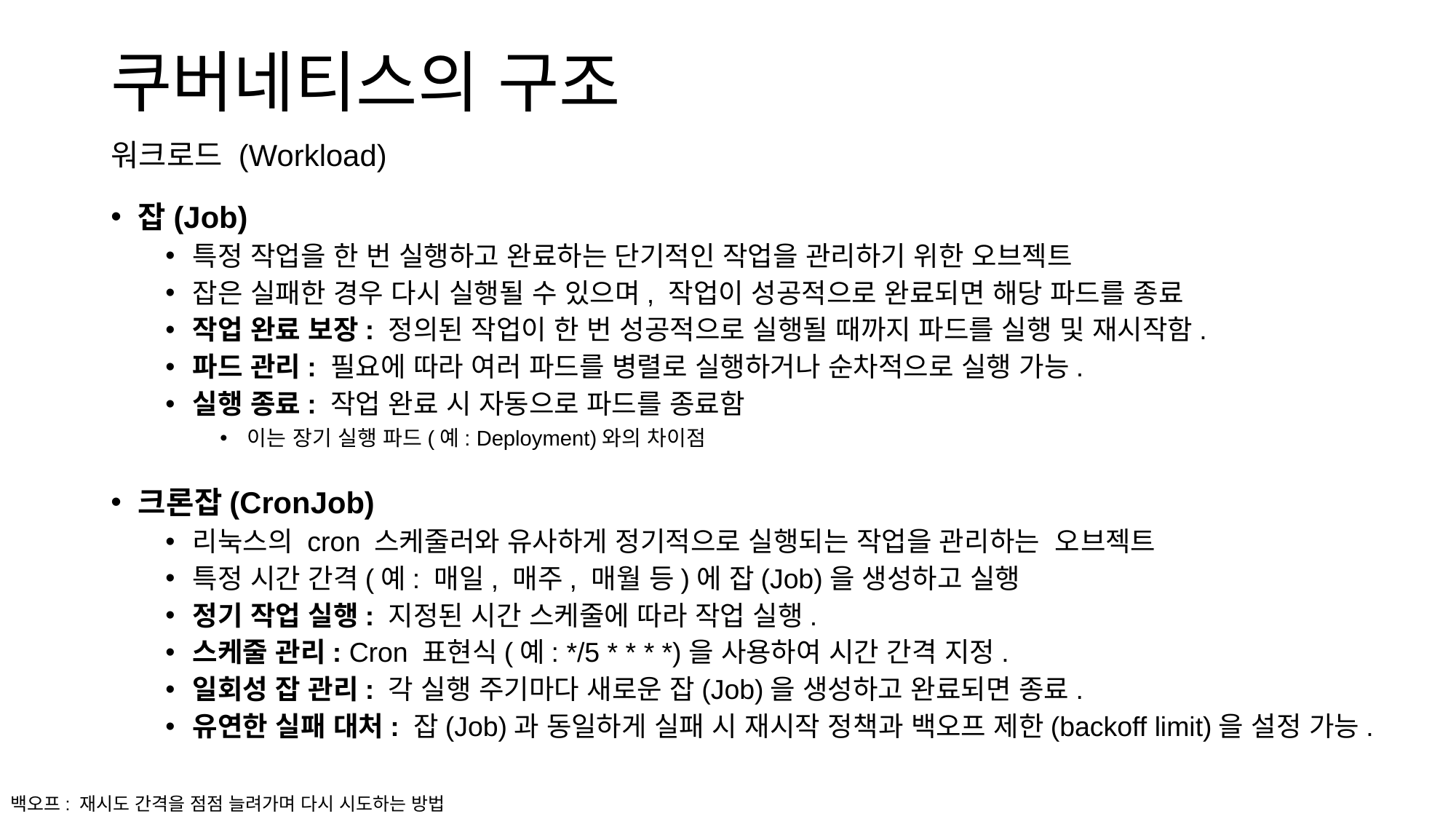

쿠버네티스의 구조
워크로드 (Workload)
잡(Job)
특정 작업을 한 번 실행하고 완료하는 단기적인 작업을 관리하기 위한 오브젝트
잡은 실패한 경우 다시 실행될 수 있으며, 작업이 성공적으로 완료되면 해당 파드를 종료
작업 완료 보장: 정의된 작업이 한 번 성공적으로 실행될 때까지 파드를 실행 및 재시작함.
파드 관리: 필요에 따라 여러 파드를 병렬로 실행하거나 순차적으로 실행 가능.
실행 종료: 작업 완료 시 자동으로 파드를 종료함
이는 장기 실행 파드(예: Deployment)와의 차이점
크론잡(CronJob)
리눅스의 cron 스케줄러와 유사하게 정기적으로 실행되는 작업을 관리하는  오브젝트
특정 시간 간격(예: 매일, 매주, 매월 등)에 잡(Job)을 생성하고 실행
정기 작업 실행: 지정된 시간 스케줄에 따라 작업 실행.
스케줄 관리: Cron 표현식(예: */5 * * * *)을 사용하여 시간 간격 지정.
일회성 잡 관리: 각 실행 주기마다 새로운 잡(Job)을 생성하고 완료되면 종료.
유연한 실패 대처: 잡(Job)과 동일하게 실패 시 재시작 정책과 백오프 제한(backoff limit)을 설정 가능.
백오프: 재시도 간격을 점점 늘려가며 다시 시도하는 방법